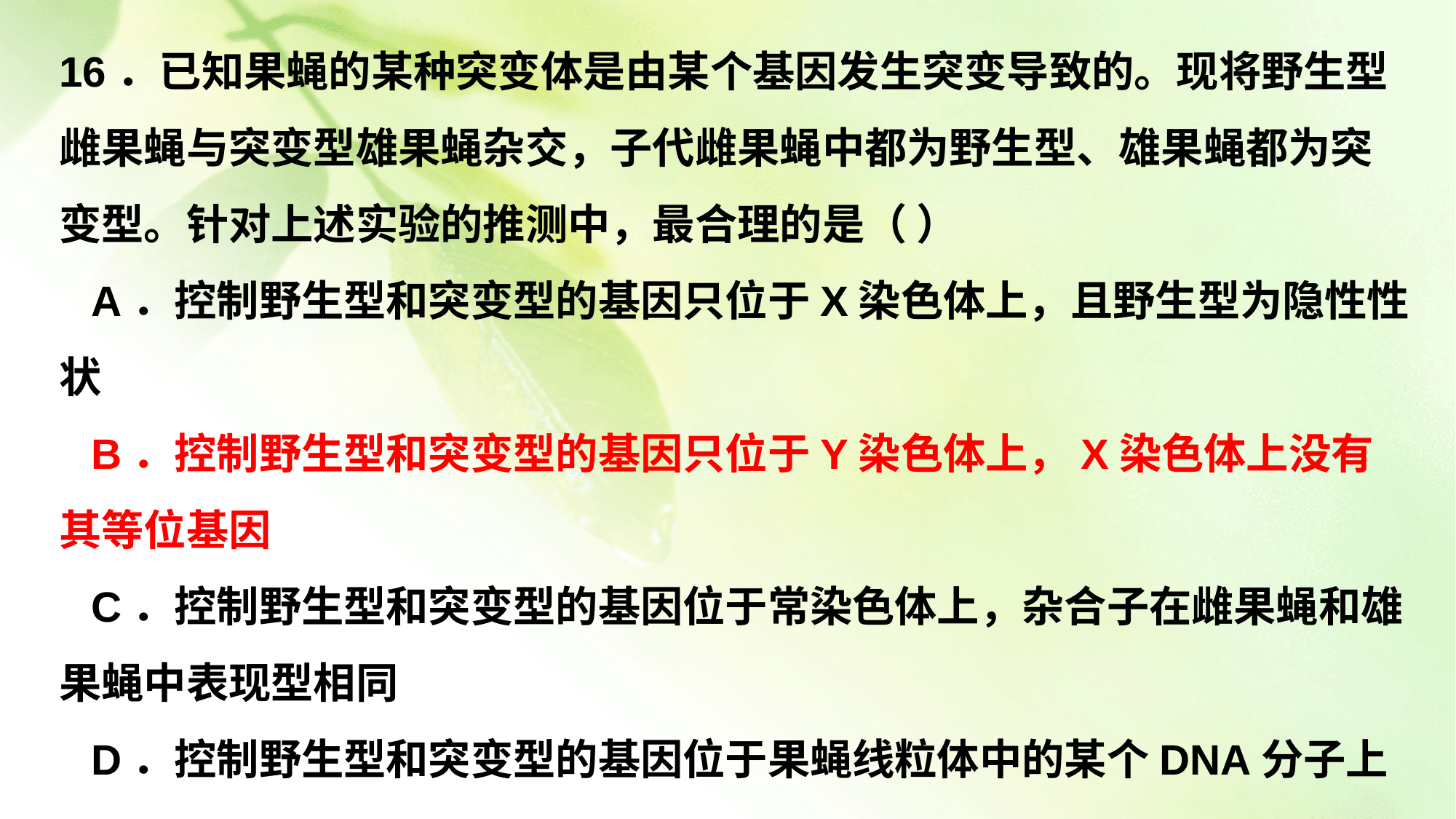

16．已知果蝇的某种突变体是由某个基因发生突变导致的。现将野生型雌果蝇与突变型雄果蝇杂交，子代雌果蝇中都为野生型、雄果蝇都为突变型。针对上述实验的推测中，最合理的是（ ）
A．控制野生型和突变型的基因只位于X染色体上，且野生型为隐性性状
B．控制野生型和突变型的基因只位于Y染色体上，X染色体上没有其等位基因
C．控制野生型和突变型的基因位于常染色体上，杂合子在雌果蝇和雄果蝇中表现型相同
D．控制野生型和突变型的基因位于果蝇线粒体中的某个DNA分子上